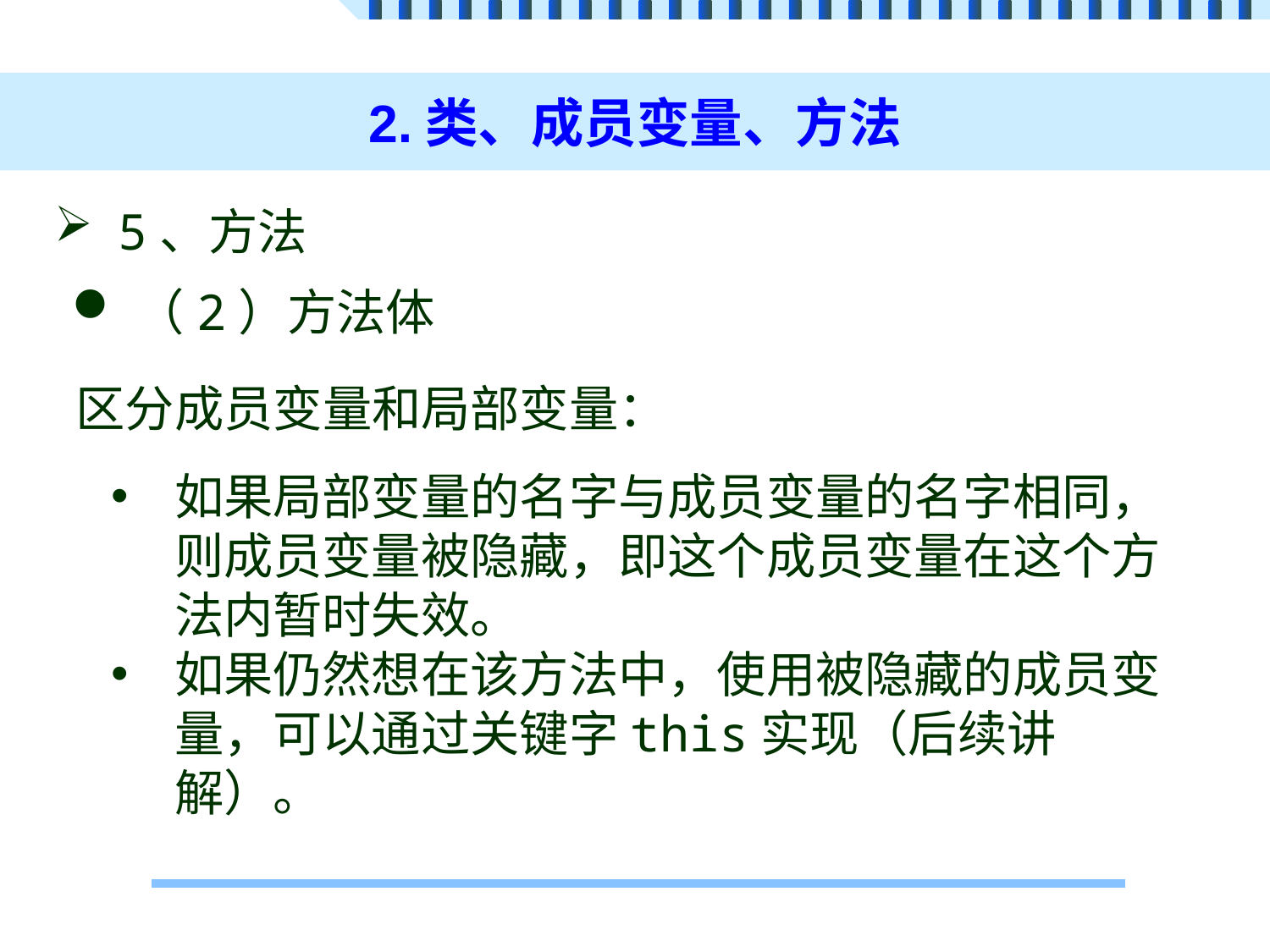

# 2.类、成员变量、方法
5、方法
（2）方法体
区分成员变量和局部变量：
如果局部变量的名字与成员变量的名字相同，则成员变量被隐藏，即这个成员变量在这个方法内暂时失效。
如果仍然想在该方法中，使用被隐藏的成员变量，可以通过关键字this实现（后续讲解）。